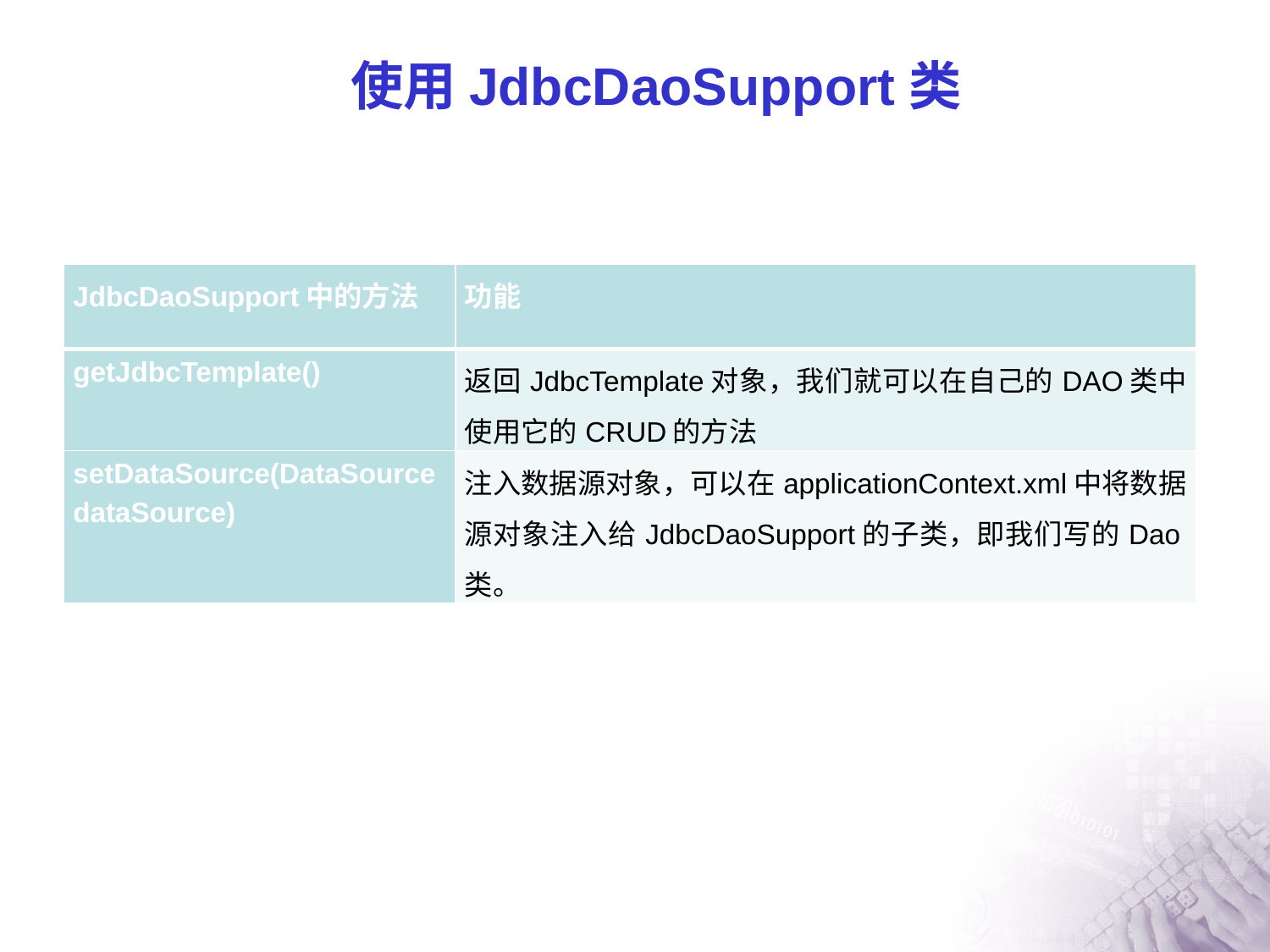

# 使用JdbcDaoSupport类
| JdbcDaoSupport中的方法 | 功能 |
| --- | --- |
| getJdbcTemplate() | 返回JdbcTemplate对象，我们就可以在自己的DAO类中使用它的CRUD的方法 |
| setDataSource(DataSource dataSource) | 注入数据源对象，可以在applicationContext.xml中将数据源对象注入给JdbcDaoSupport的子类，即我们写的Dao类。 |